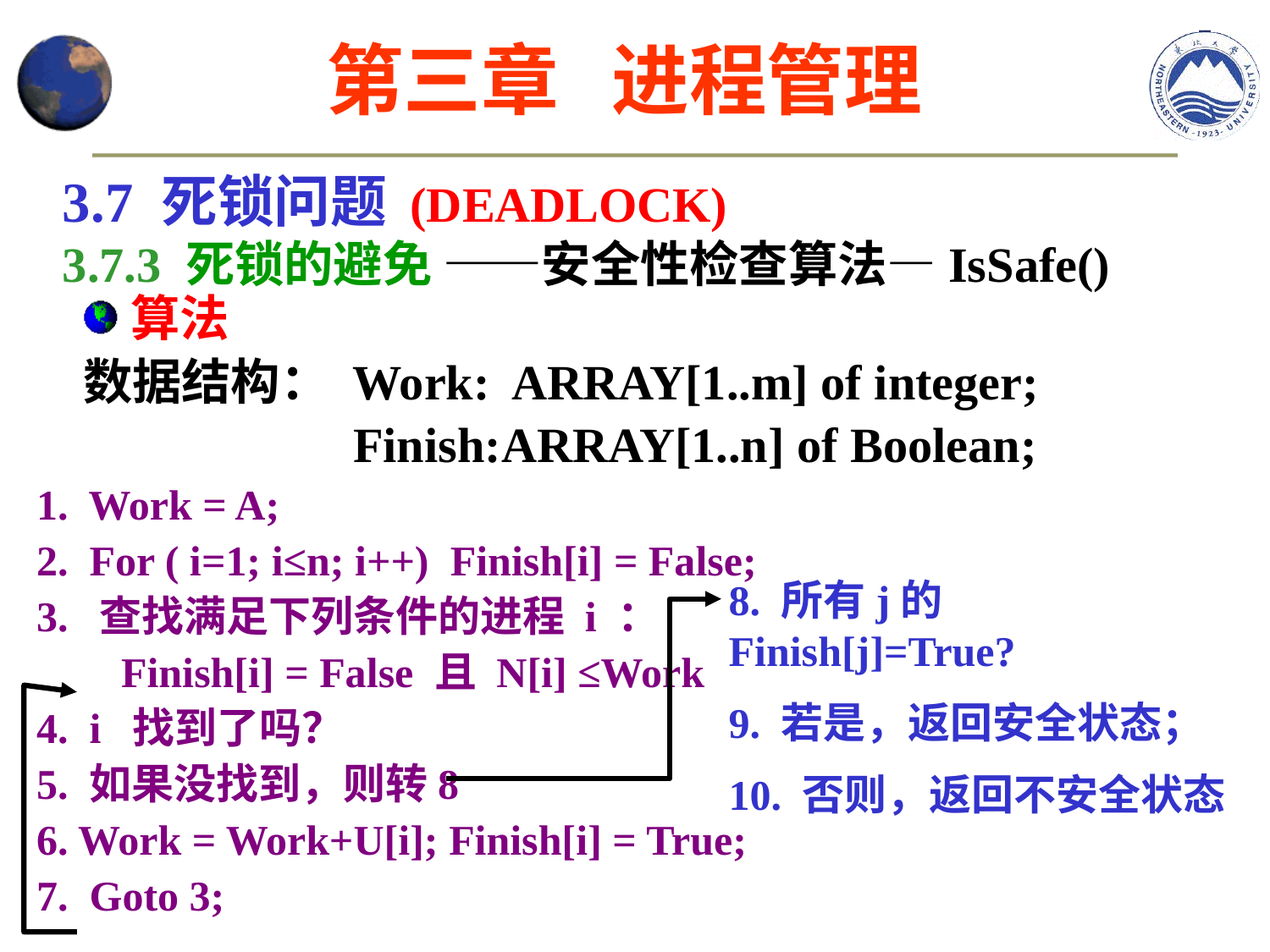

第三章   进程管理
3.7 死锁问题 (DEADLOCK)
3.7.3 死锁的避免 ——安全性检查算法—IsSafe()
算法
数据结构： Work:  ARRAY[1..m] of integer;
                      Finish:ARRAY[1..n] of Boolean;
1.  Work = A;
2.  For ( i=1; i≤n; i++)  Finish[i] = False;
3.  查找满足下列条件的进程 i ：
        Finish[i] = False 且 N[i] ≤Work
4.  i  找到了吗？
5. 如果没找到，则转8
6. Work = Work+U[i]; Finish[i] = True;
7.  Goto 3;
8. 所有j的Finish[j]=True?
9. 若是，返回安全状态；
10. 否则，返回不安全状态